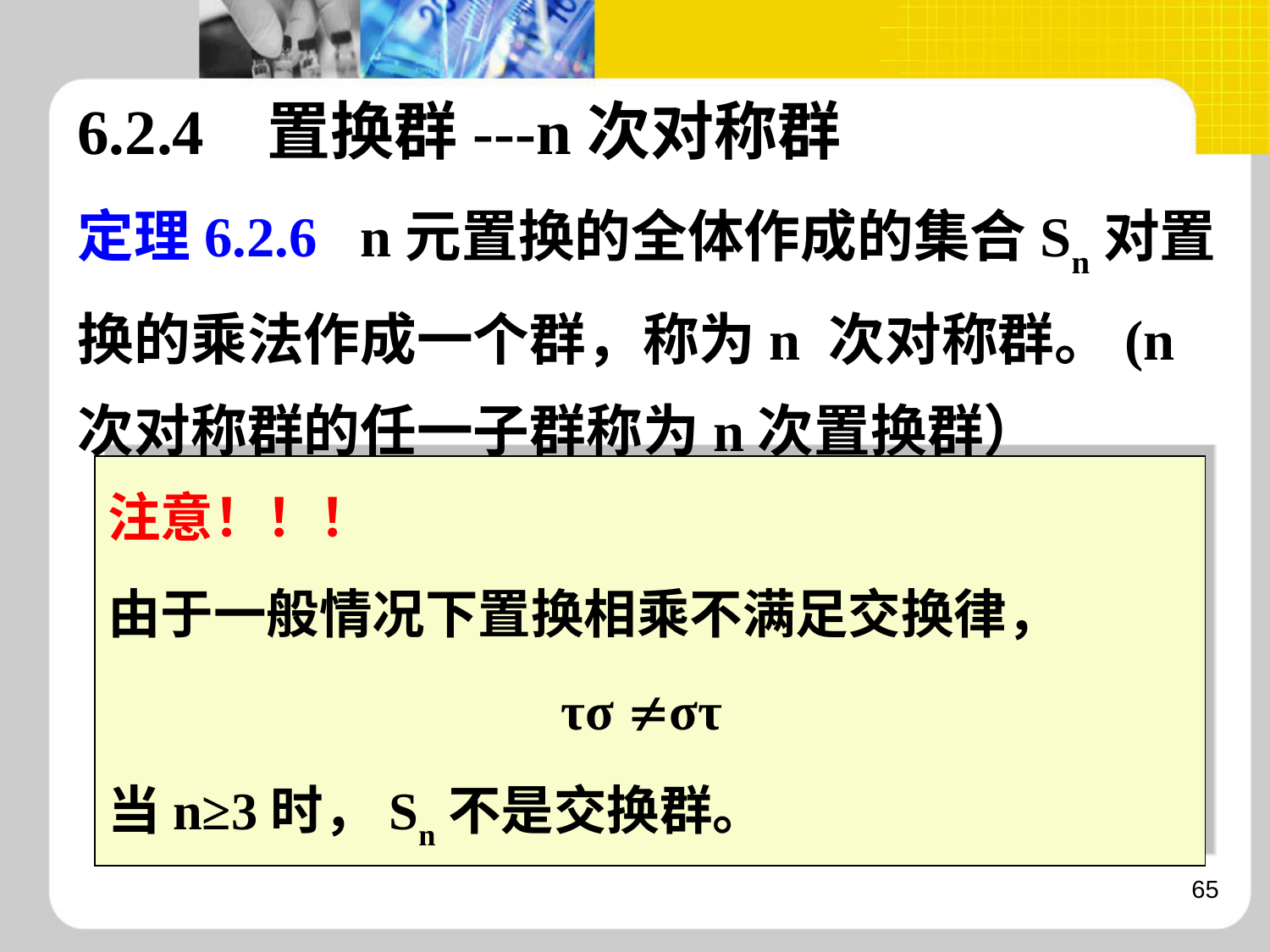

6.2.4   置换群---n次对称群
定理6.2.6   n元置换的全体作成的集合Sn对置换的乘法作成一个群，称为n 次对称群。(n 次对称群的任一子群称为n次置换群）
注意！！！
由于一般情况下置换相乘不满足交换律，
                                  τσ ≠στ
当n≥3时，Sn不是交换群。
65